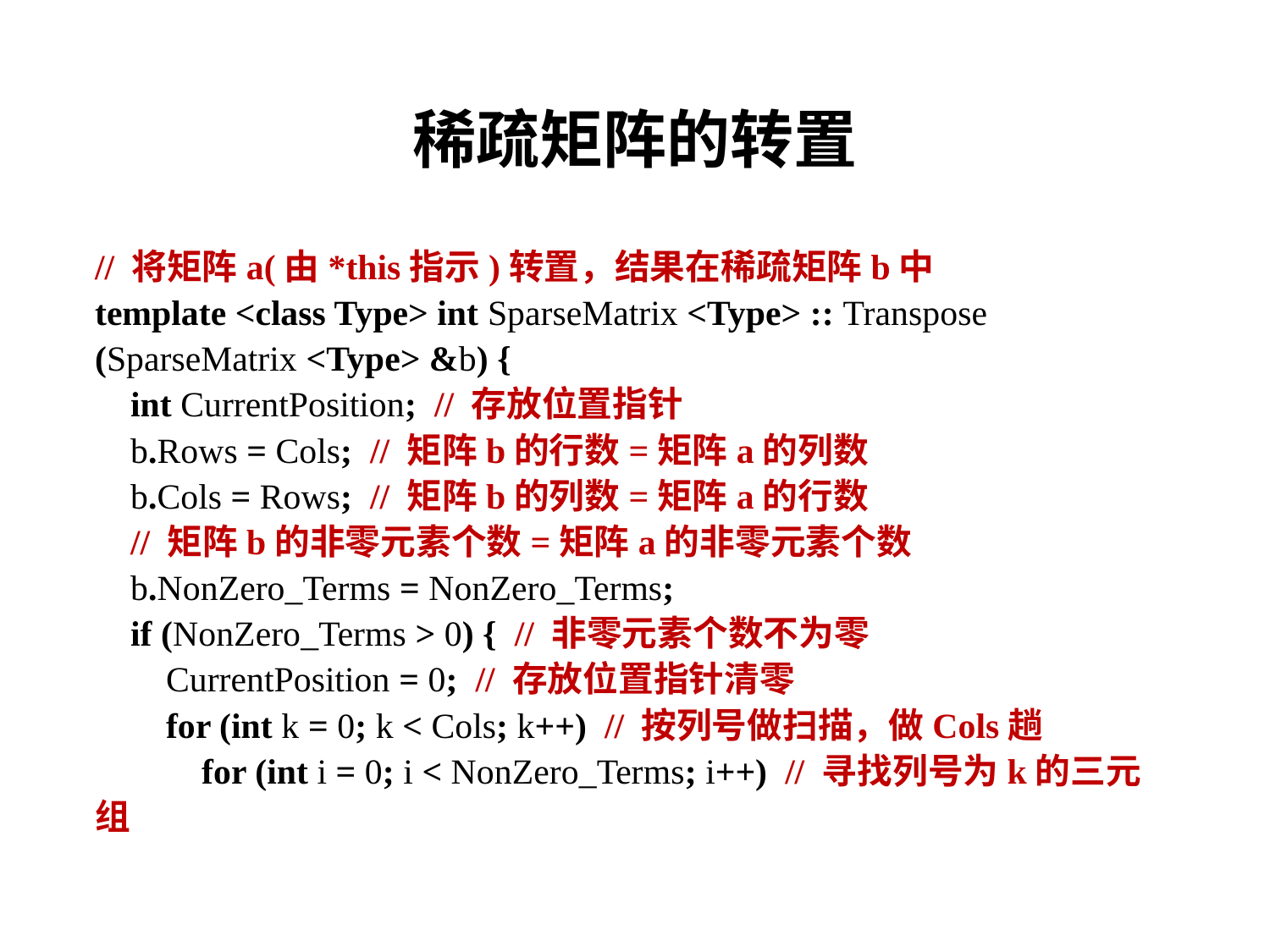

# 稀疏矩阵的转置
// 将矩阵a(由*this指示)转置，结果在稀疏矩阵b中
template <class Type> int SparseMatrix <Type> :: Transpose (SparseMatrix <Type> &b) {
    int CurrentPosition;  // 存放位置指针
    b.Rows = Cols;  // 矩阵b的行数=矩阵a的列数
    b.Cols = Rows;  // 矩阵b的列数=矩阵a的行数
    // 矩阵b的非零元素个数=矩阵a的非零元素个数
    b.NonZero_Terms = NonZero_Terms;
    if (NonZero_Terms > 0) {  // 非零元素个数不为零
        CurrentPosition = 0;  // 存放位置指针清零
        for (int k = 0; k < Cols; k++)  // 按列号做扫描，做Cols趟
            for (int i = 0; i < NonZero_Terms; i++)  // 寻找列号为k的三元组